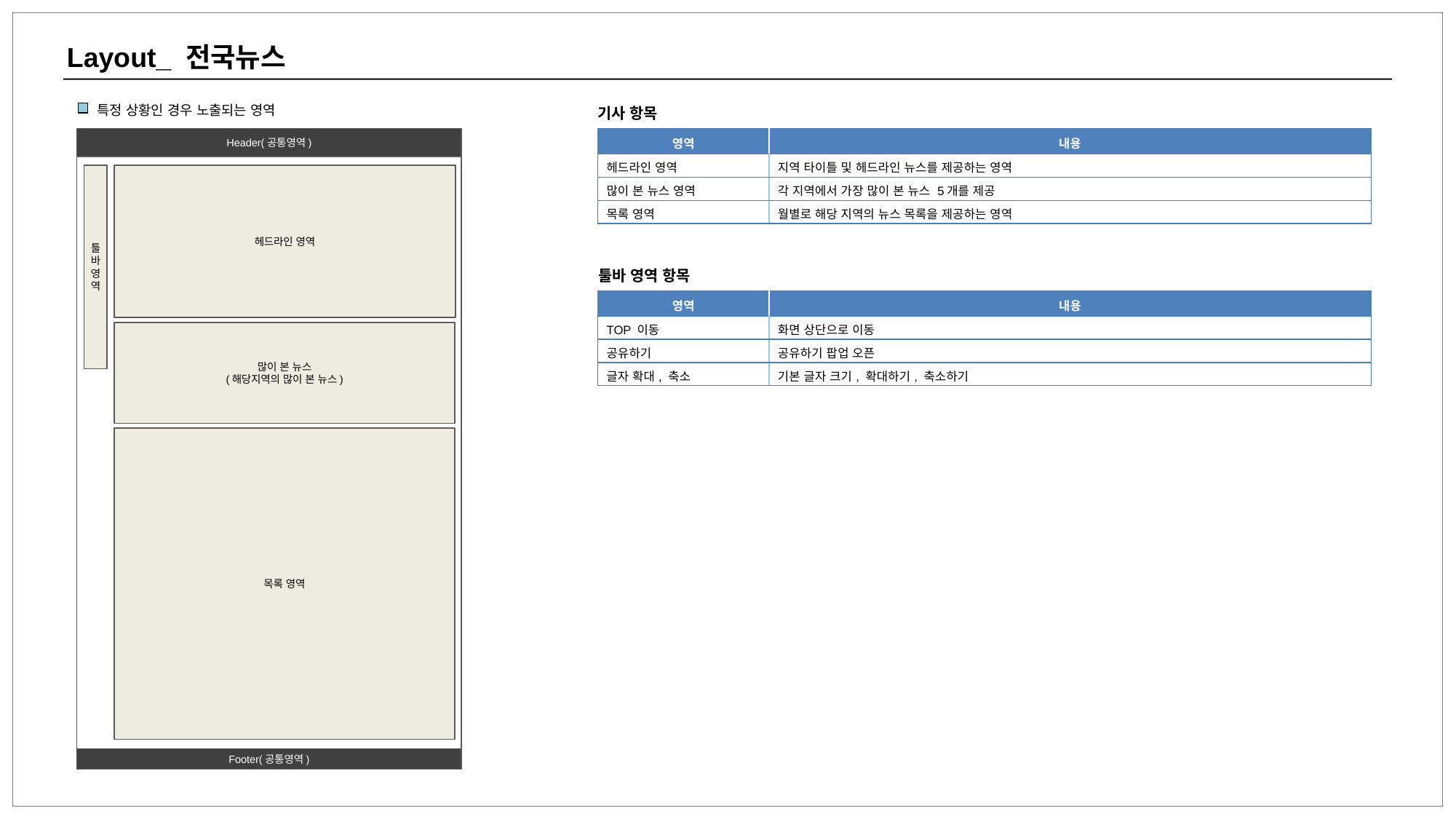

Layout_ 전국뉴스
특정 상황인 경우 노출되는 영역
기사 항목

Header(공통영역)
| 영역 | 내용 |
| --- | --- |
| 헤드라인 영역 | 지역 타이틀 및 헤드라인 뉴스를 제공하는 영역 |
| 많이 본 뉴스 영역 | 각 지역에서 가장 많이 본 뉴스 5개를 제공 |
| 목록 영역 | 월별로 해당 지역의 뉴스 목록을 제공하는 영역 |

헤드라인 영역
툴
바
영
역
툴바 영역 항목
| 영역 | 내용 |
| --- | --- |
| TOP 이동 | 화면 상단으로 이동 |
| 공유하기 | 공유하기 팝업 오픈 |
| 글자 확대, 축소 | 기본 글자 크기, 확대하기, 축소하기 |
많이 본 뉴스
(해당지역의 많이 본 뉴스)
목록 영역
Footer(공통영역)